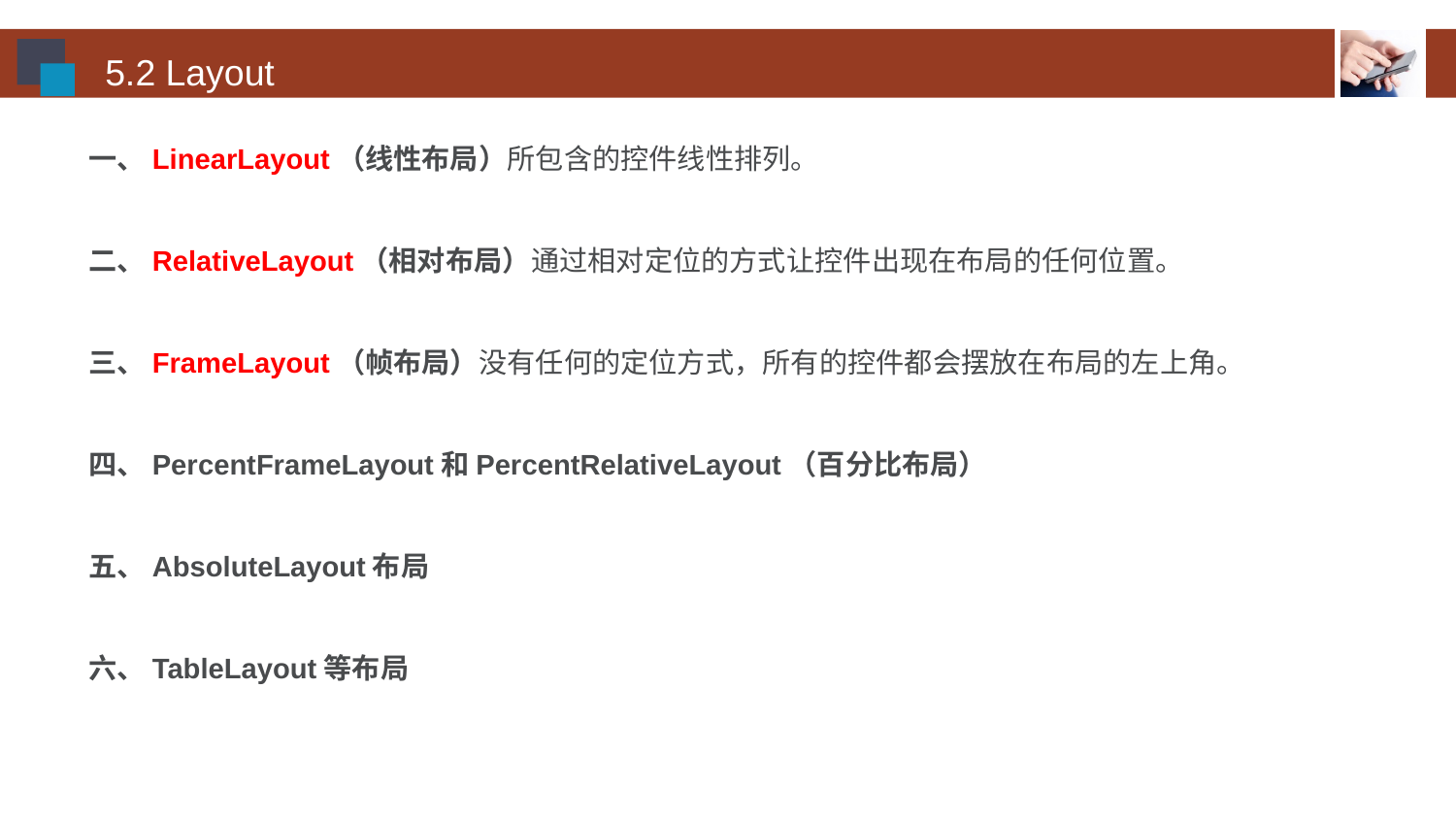

5.2 Layout
一、LinearLayout（线性布局）所包含的控件线性排列。

二、RelativeLayout（相对布局）通过相对定位的方式让控件出现在布局的任何位置。

三、FrameLayout（帧布局）没有任何的定位方式，所有的控件都会摆放在布局的左上角。

四、PercentFrameLayout和PercentRelativeLayout（百分比布局）

五、AbsoluteLayout布局

六、TableLayout等布局